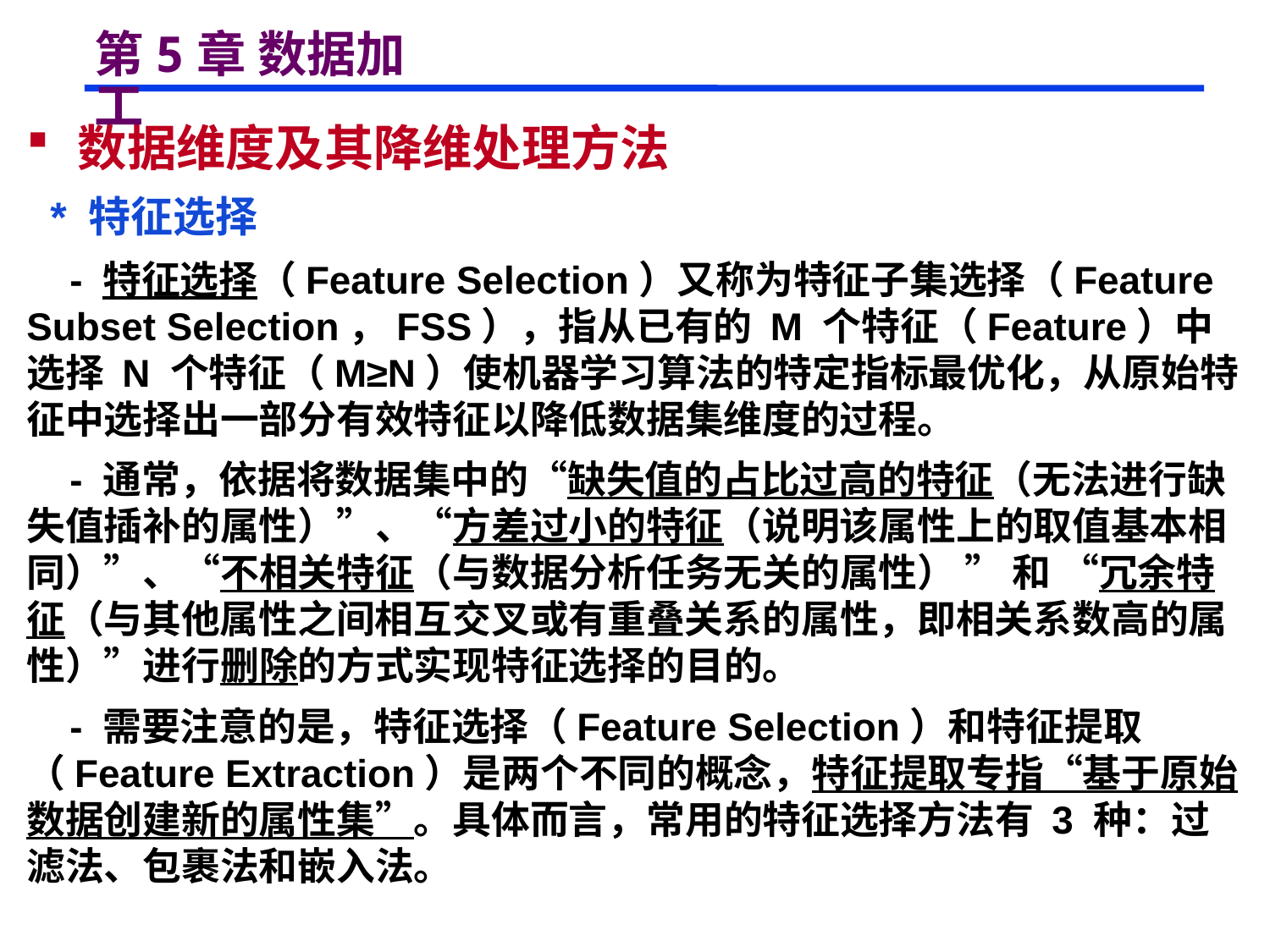

# 第5章 数据加工
 数据维度及其降维处理方法
  * 特征选择
    - 特征选择（Feature Selection）又称为特征子集选择（Feature Subset Selection，FSS），指从已有的 M 个特征（Feature）中选择 N 个特征（M≥N）使机器学习算法的特定指标最优化，从原始特征中选择出一部分有效特征以降低数据集维度的过程。
    - 通常，依据将数据集中的“缺失值的占比过高的特征（无法进行缺失值插补的属性）”、“方差过小的特征（说明该属性上的取值基本相同）”、“不相关特征（与数据分析任务无关的属性） ” 和 “冗余特征（与其他属性之间相互交叉或有重叠关系的属性，即相关系数高的属性）”进行删除的方式实现特征选择的目的。
    - 需要注意的是，特征选择（Feature Selection）和特征提取（Feature Extraction）是两个不同的概念，特征提取专指“基于原始数据创建新的属性集”。具体而言，常用的特征选择方法有 3 种：过滤法、包裹法和嵌入法。